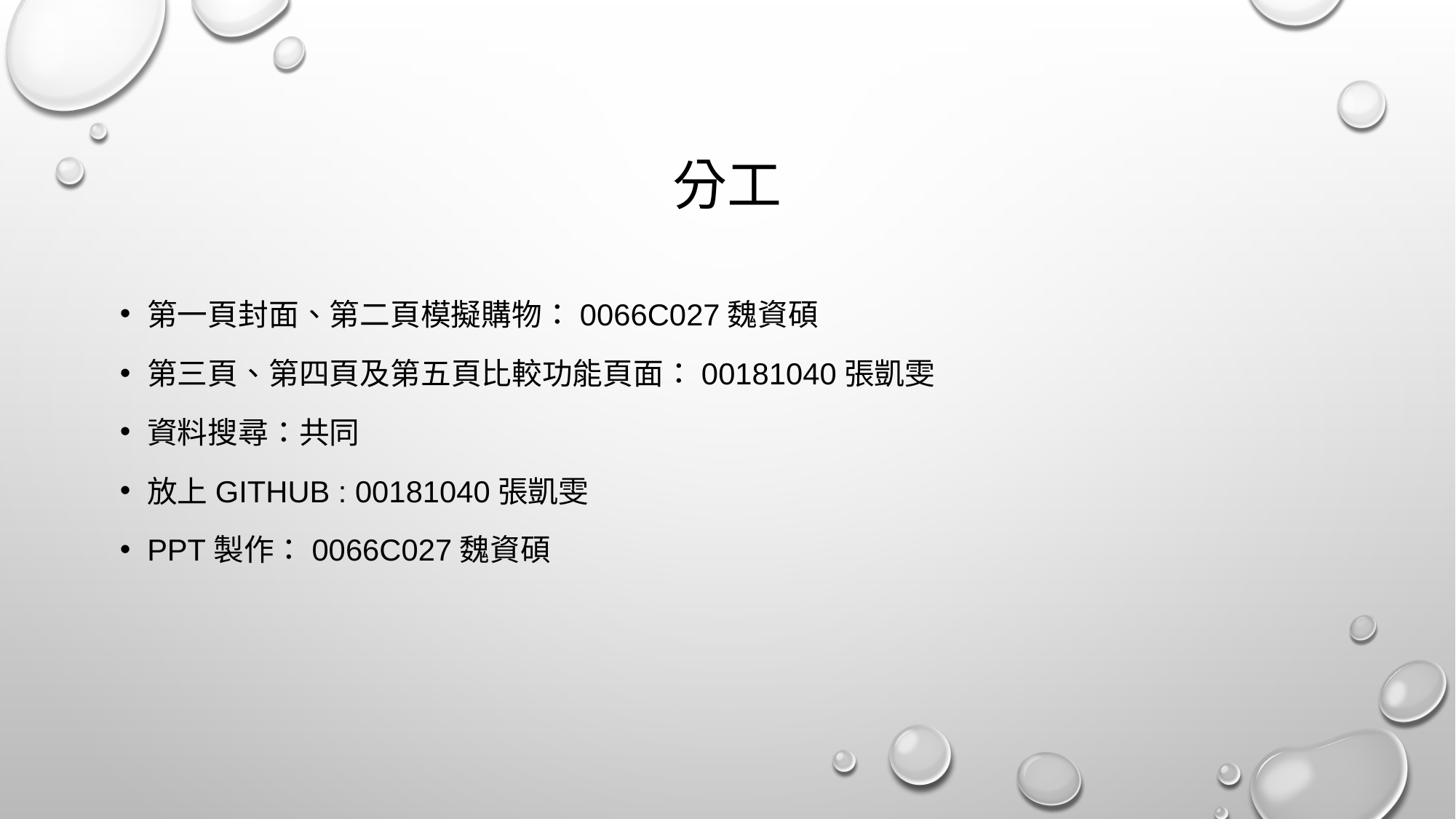

# 分工
第一頁封面、第二頁模擬購物：0066C027魏資碩
第三頁、第四頁及第五頁比較功能頁面：00181040張凱雯
資料搜尋：共同
放上github : 00181040張凱雯
Ppt製作：0066C027魏資碩